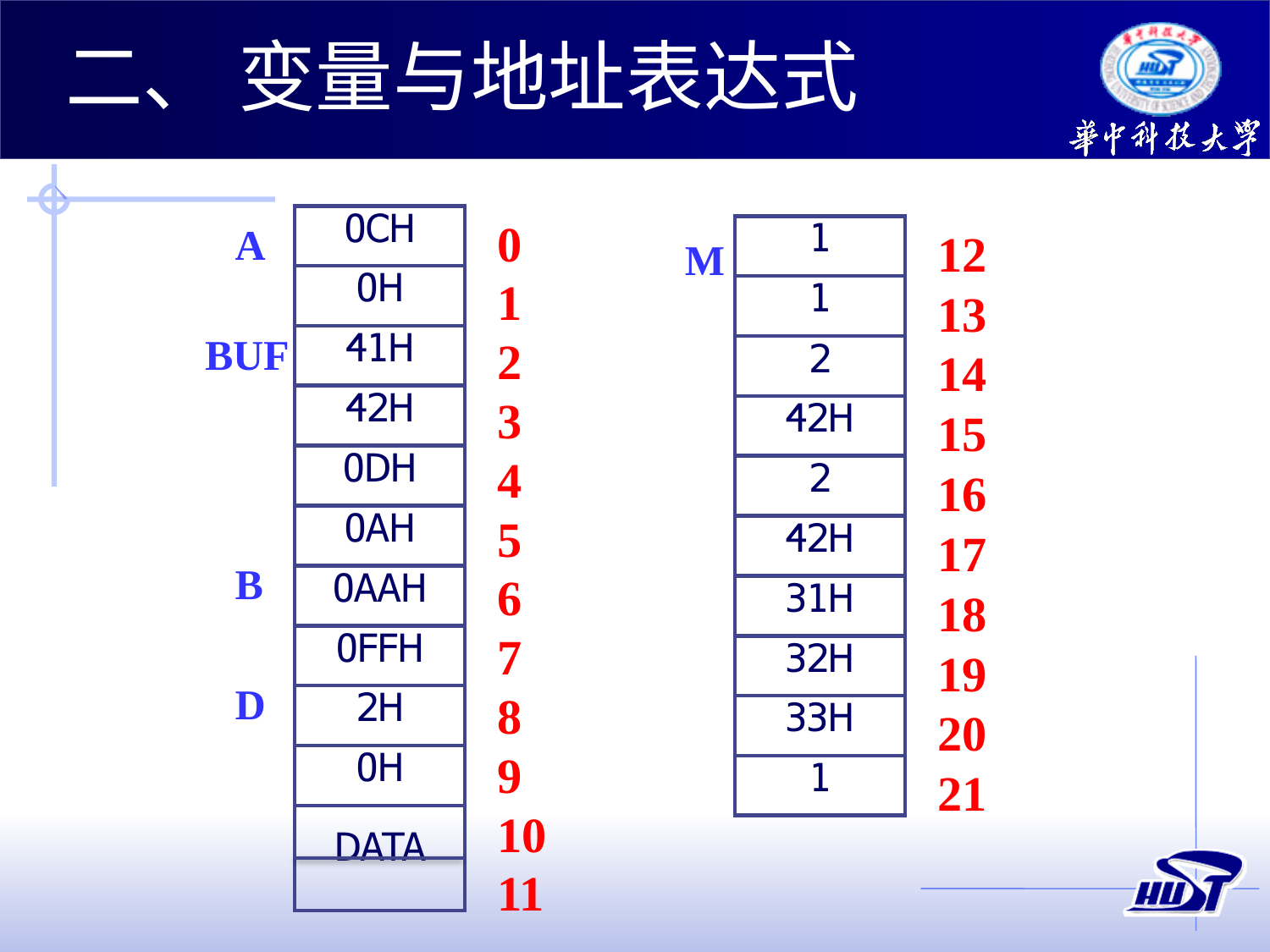

二、 变量与地址表达式

A

M
| 0CH |
| --- |
0
| 1 |
| --- |
12
1
| 0H |
| --- |
| 1 |
| --- |
13
               BUF
2
| 41H |
| --- |
14
| 2 |
| --- |
3
| 42H |
| --- |
| 42H |
| --- |
15
4
| 0DH |
| --- |
| 2 |
| --- |
16
5
| 0AH |
| --- |
| 42H |
| --- |
17

B
6
| 0AAH |
| --- |
18
| 31H |
| --- |
7
| 0FFH |
| --- |
19
| 32H |
| --- |

D
8
| 2H |
| --- |
20
| 33H |
| --- |
9
| 0H |
| --- |
21
| 1 |
| --- |
10
| DATA |
| --- |
11